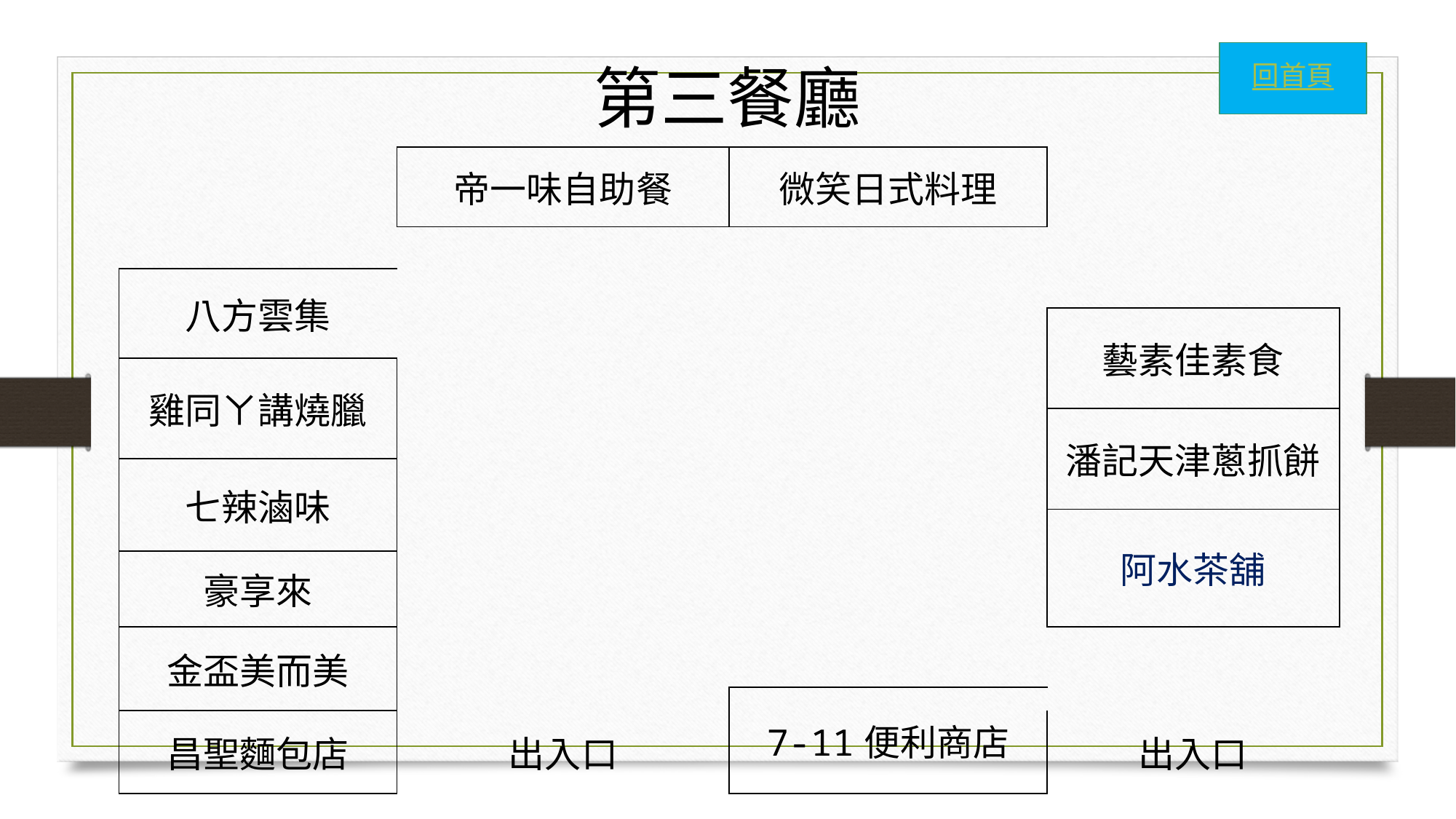

回首頁
# 第三餐廳
|  | 帝一味自助餐 | 微笑日式料理 |  |
| --- | --- | --- | --- |
|  |  |  |  |
| 八方雲集 |  |  |  |
|  |  |  | 藝素佳素食 |
| 雞同ㄚ講燒臘 |  |  |  |
|  |  |  | 潘記天津蔥抓餅 |
| 七辣滷味 |  |  |  |
|  |  |  | 阿水茶舖 |
| 豪享來 |  |  |  |
| 金盃美而美 |  |  |  |
|  |  | 7-11便利商店 |  |
| 昌聖麵包店 | 出入口 |  | 出入口 |